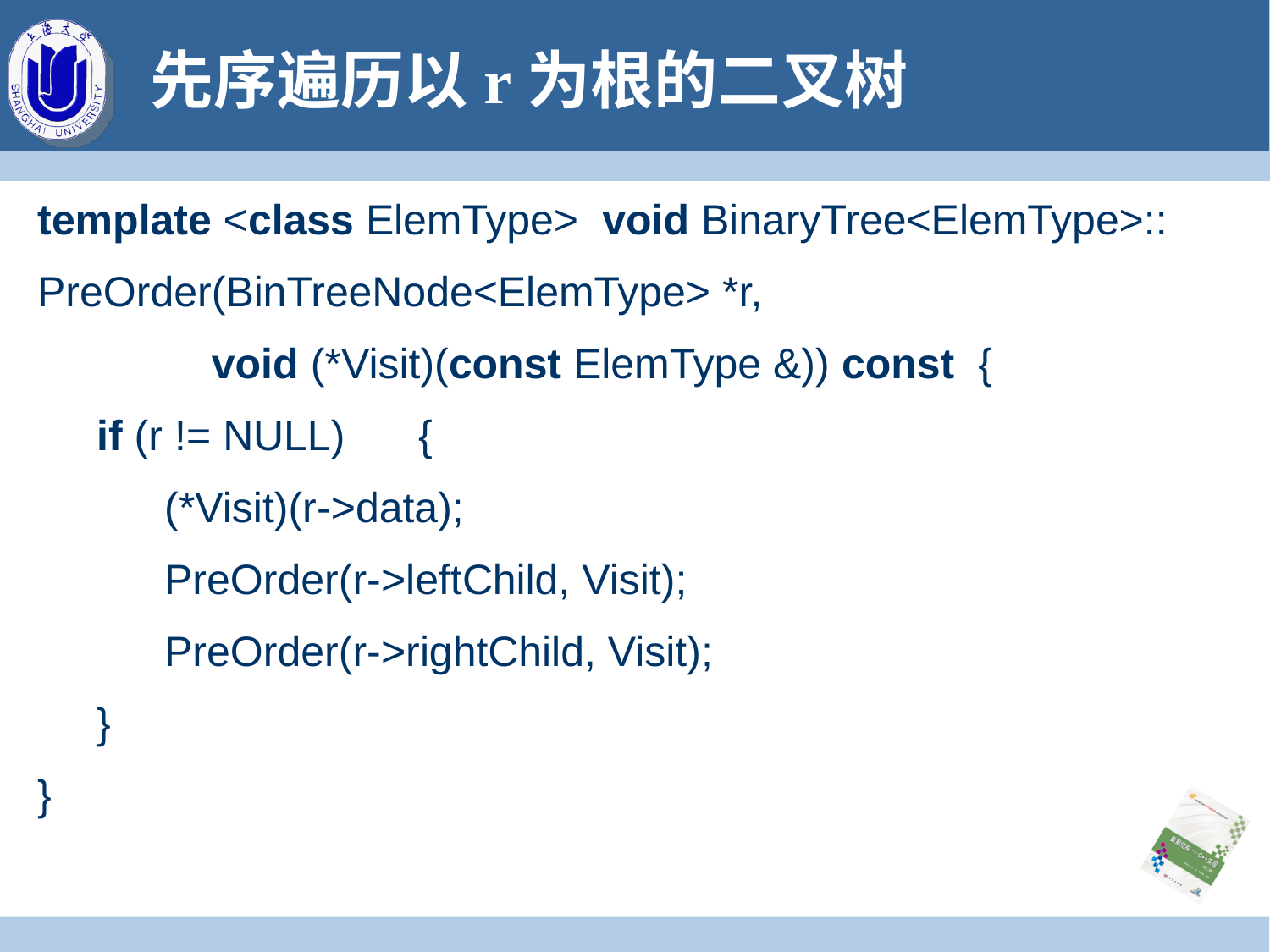

# 先序遍历以r为根的二叉树
template <class ElemType>  void BinaryTree<ElemType>::
PreOrder(BinTreeNode<ElemType> *r,
 	    void (*Visit)(const ElemType &)) const  {
     if (r != NULL)	{
	(*Visit)(r->data);
	PreOrder(r->leftChild, Visit);
	PreOrder(r->rightChild, Visit);
     }
}